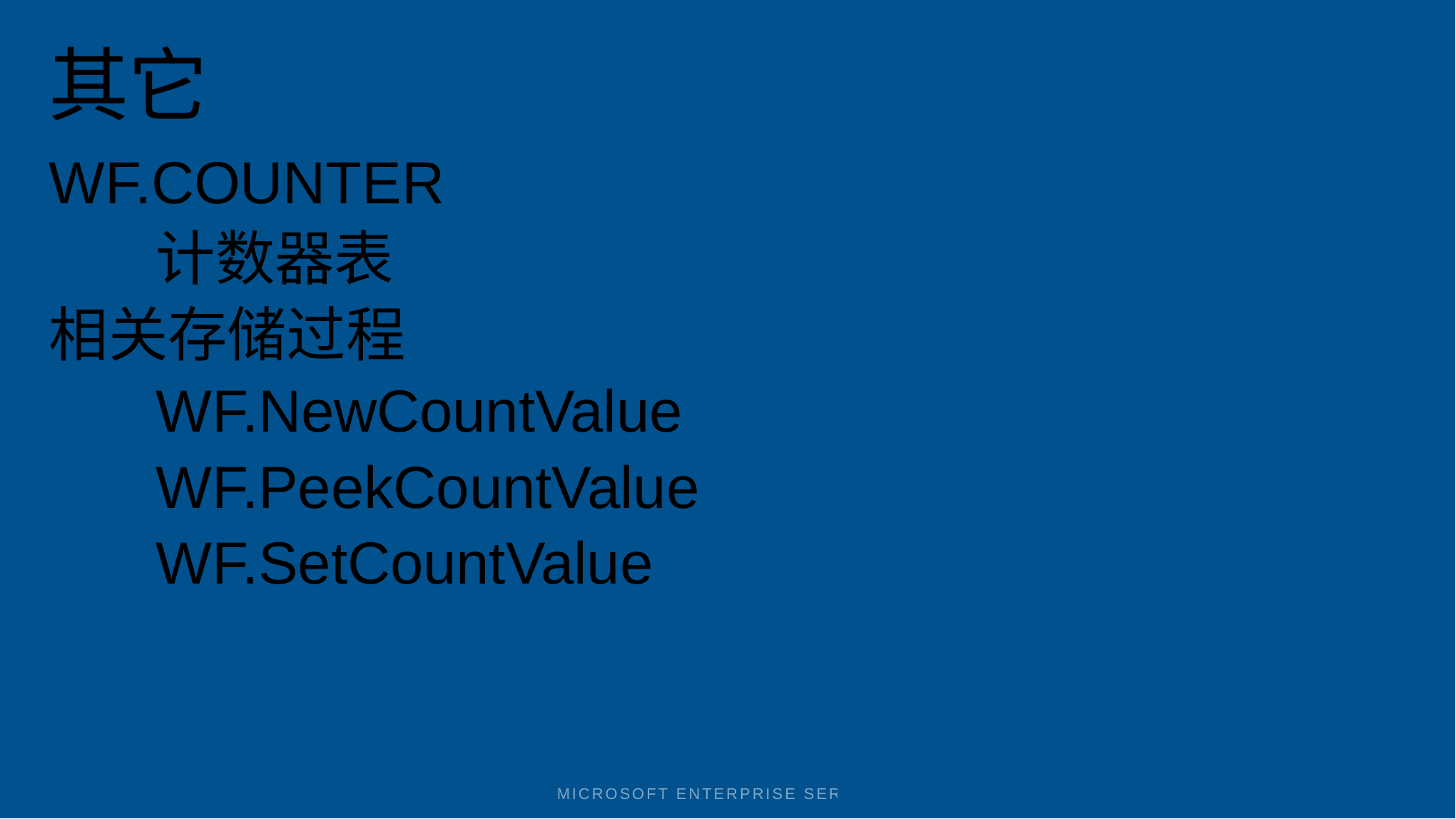

# 其它
WF.COUNTER
	计数器表
相关存储过程
	WF.NewCountValue
	WF.PeekCountValue
	WF.SetCountValue